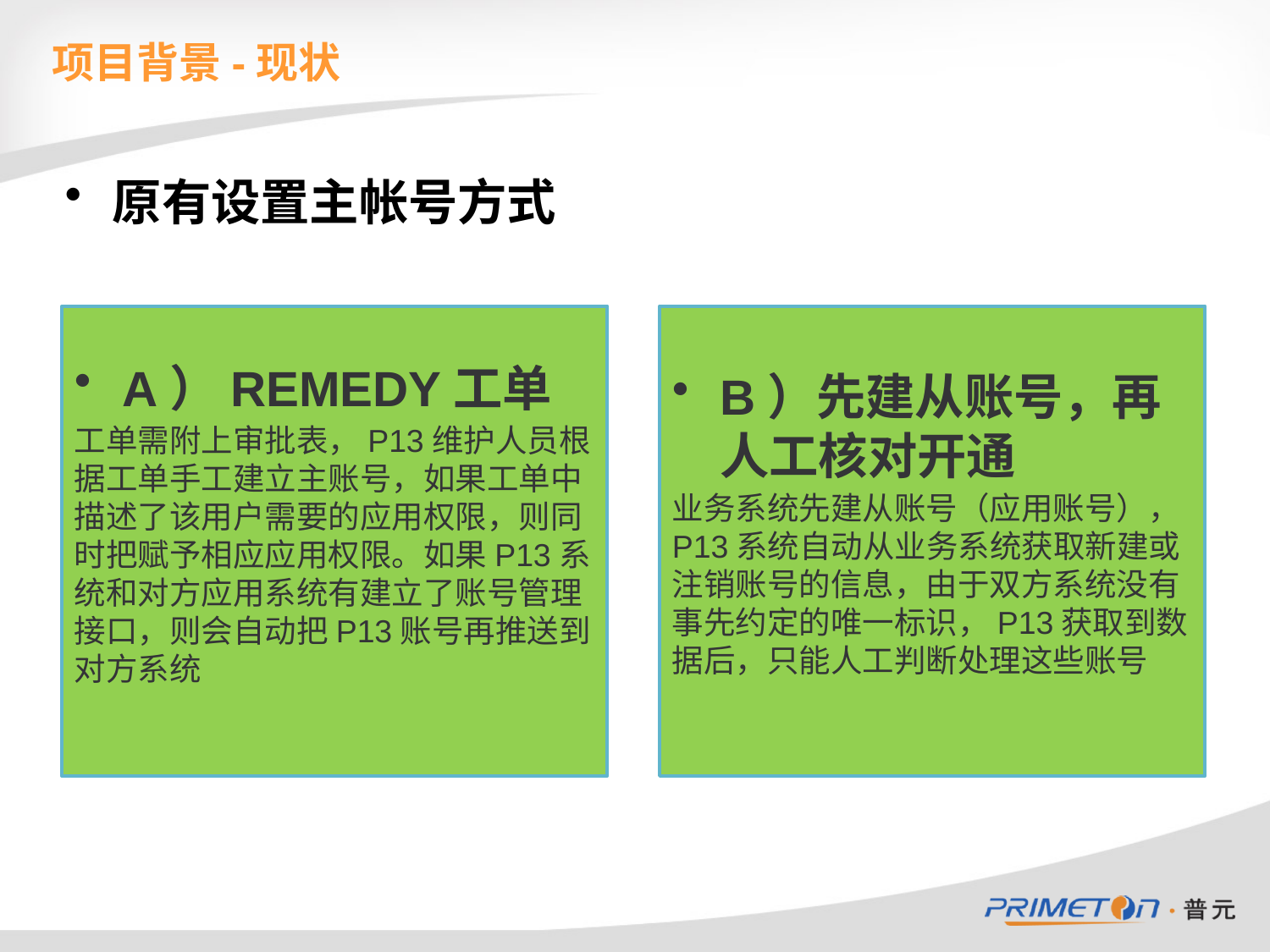

项目背景-现状
原有设置主帐号方式

A）REMEDY工单
工单需附上审批表，P13维护人员根据工单手工建立主账号，如果工单中描述了该用户需要的应用权限，则同时把赋予相应应用权限。如果P13系统和对方应用系统有建立了账号管理接口，则会自动把P13账号再推送到对方系统

B）先建从账号，再人工核对开通
业务系统先建从账号（应用账号），P13系统自动从业务系统获取新建或注销账号的信息，由于双方系统没有事先约定的唯一标识，P13获取到数据后，只能人工判断处理这些账号